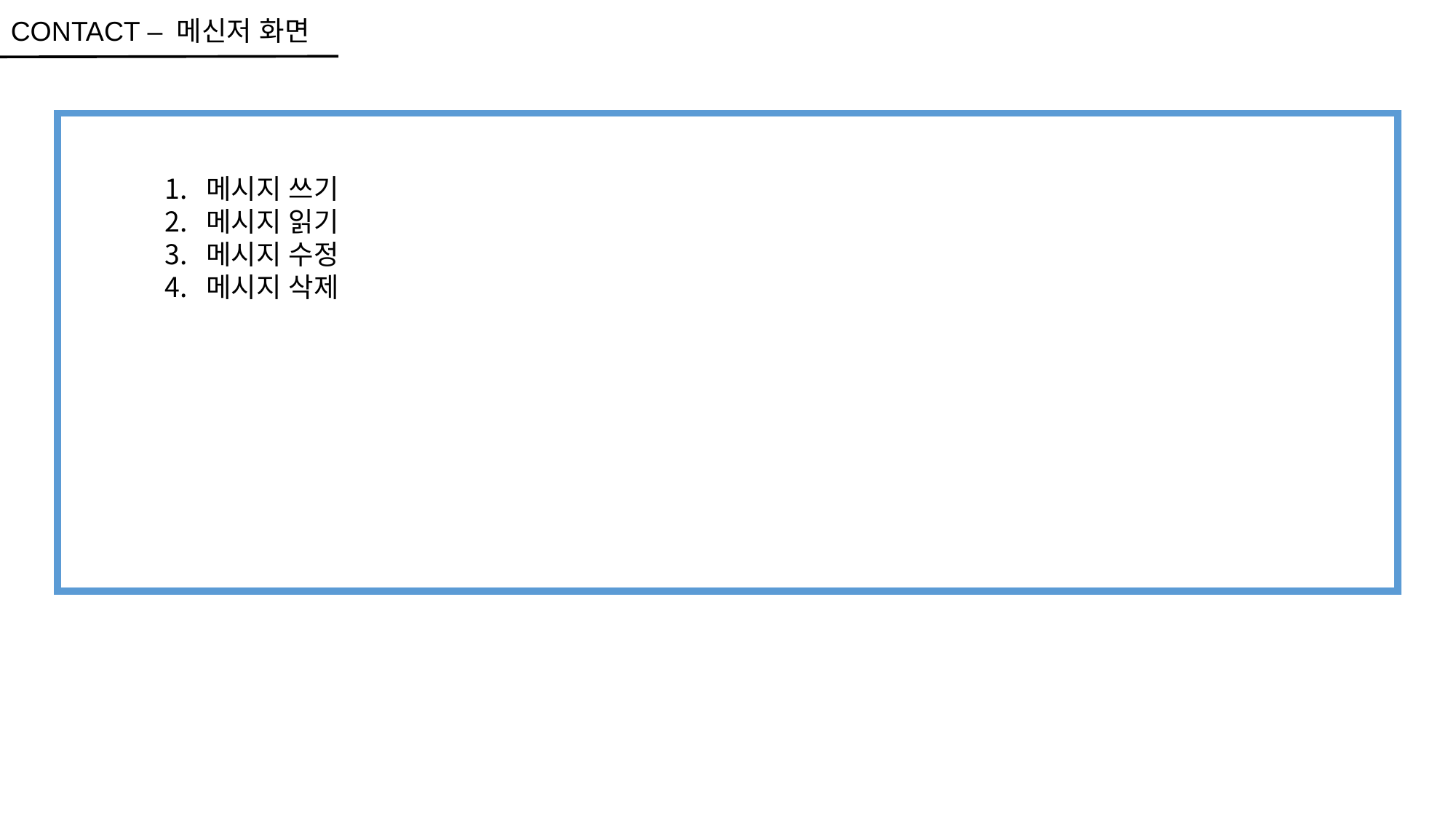

CONTACT – 메신저 화면

메시지 쓰기
메시지 읽기
메시지 수정
메시지 삭제